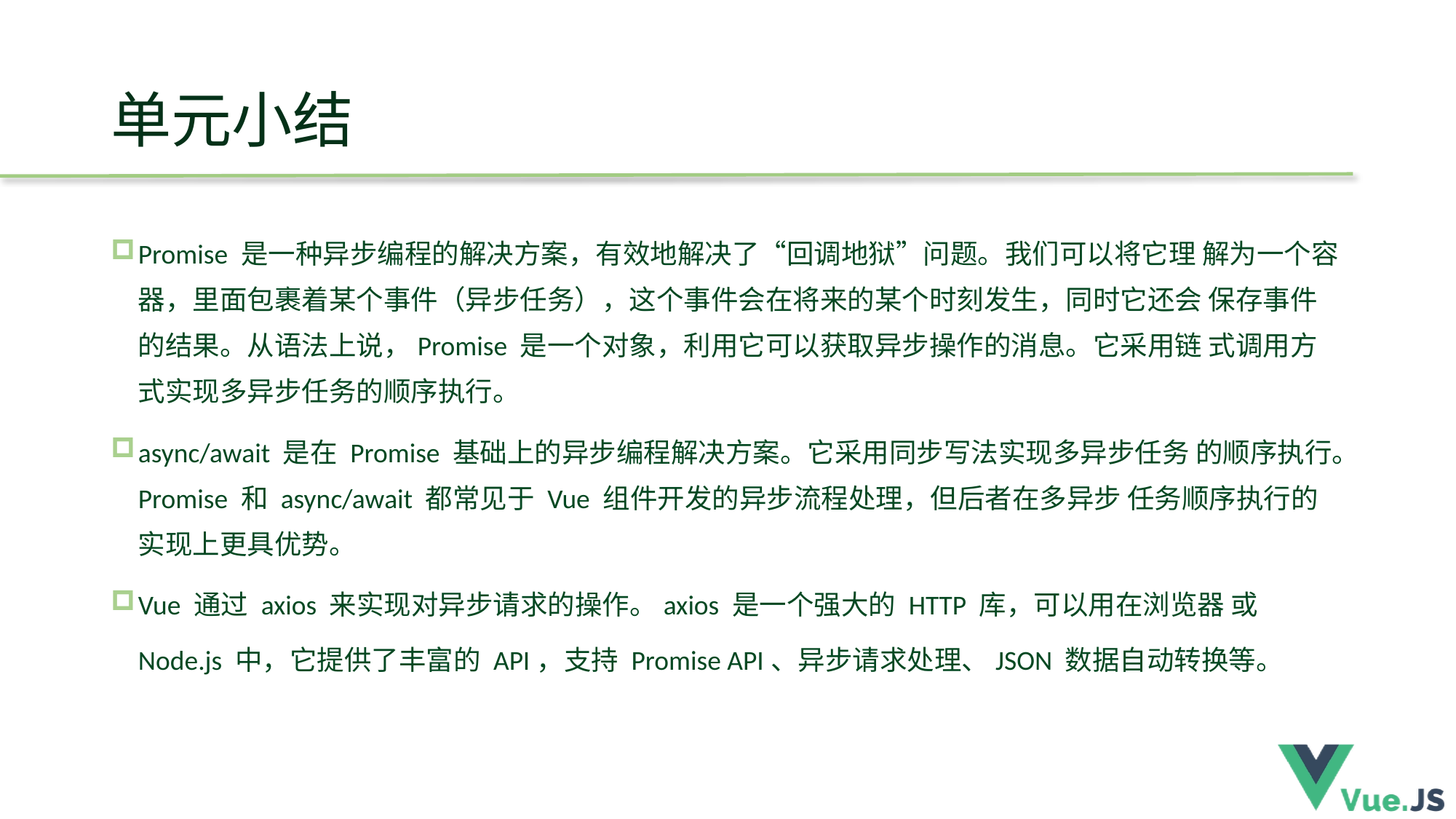

# 单元小结
Promise 是一种异步编程的解决方案，有效地解决了“回调地狱”问题。我们可以将它理 解为一个容器，里面包裹着某个事件（异步任务），这个事件会在将来的某个时刻发生，同时它还会 保存事件的结果。从语法上说，Promise 是一个对象，利用它可以获取异步操作的消息。它采用链 式调用方式实现多异步任务的顺序执行。
async/await 是在 Promise 基础上的异步编程解决方案。它采用同步写法实现多异步任务 的顺序执行。Promise 和 async/await 都常见于 Vue 组件开发的异步流程处理，但后者在多异步 任务顺序执行的实现上更具优势。
Vue 通过 axios 来实现对异步请求的操作。axios 是一个强大的 HTTP 库，可以用在浏览器 或 Node.js 中，它提供了丰富的 API，支持 Promise API、异步请求处理、JSON 数据自动转换等。